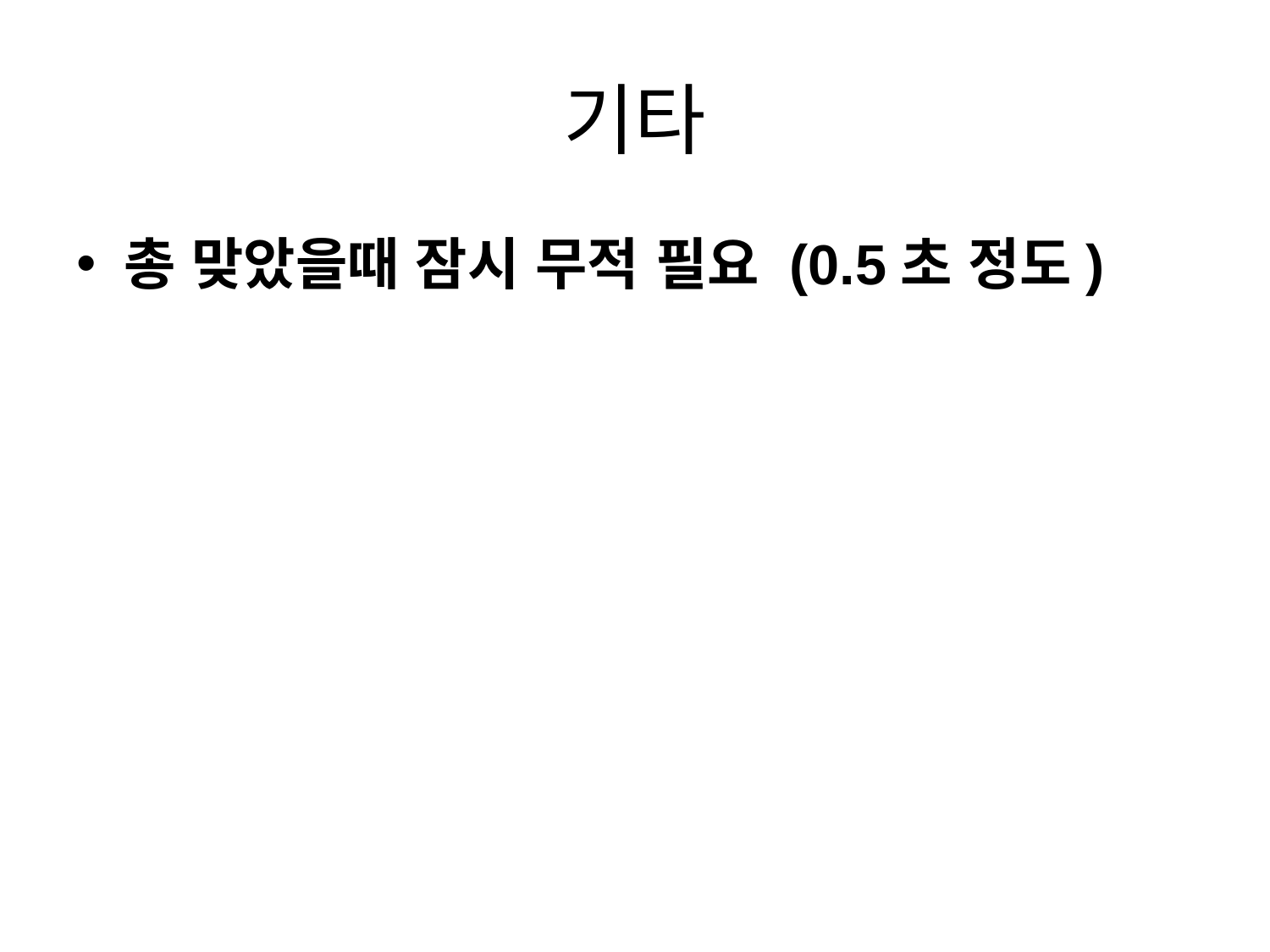

# 기타
총 맞았을때 잠시 무적 필요 (0.5초 정도)